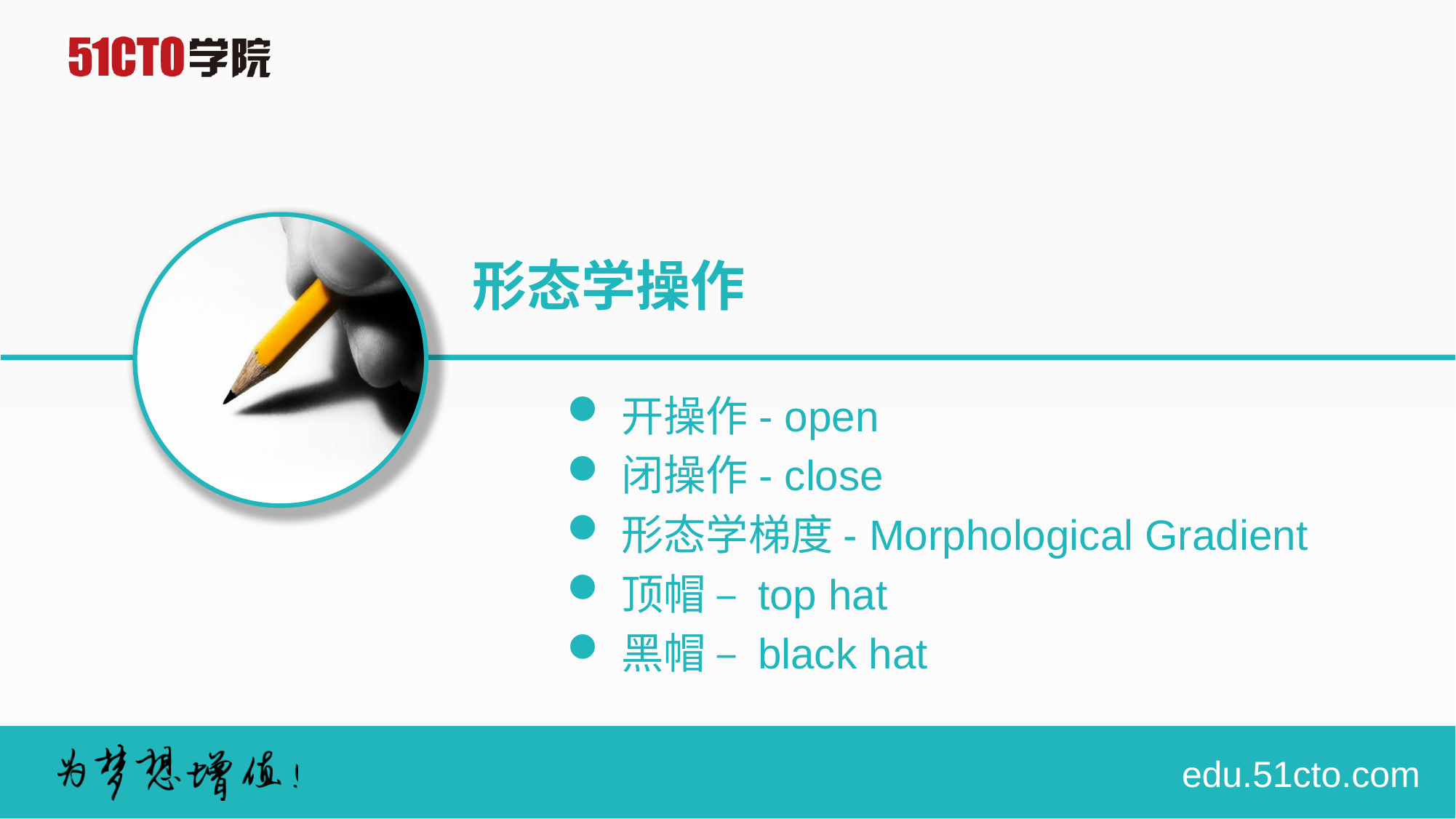

形态学操作
开操作- open
闭操作- close
形态学梯度- Morphological Gradient
顶帽 – top hat
黑帽 – black hat